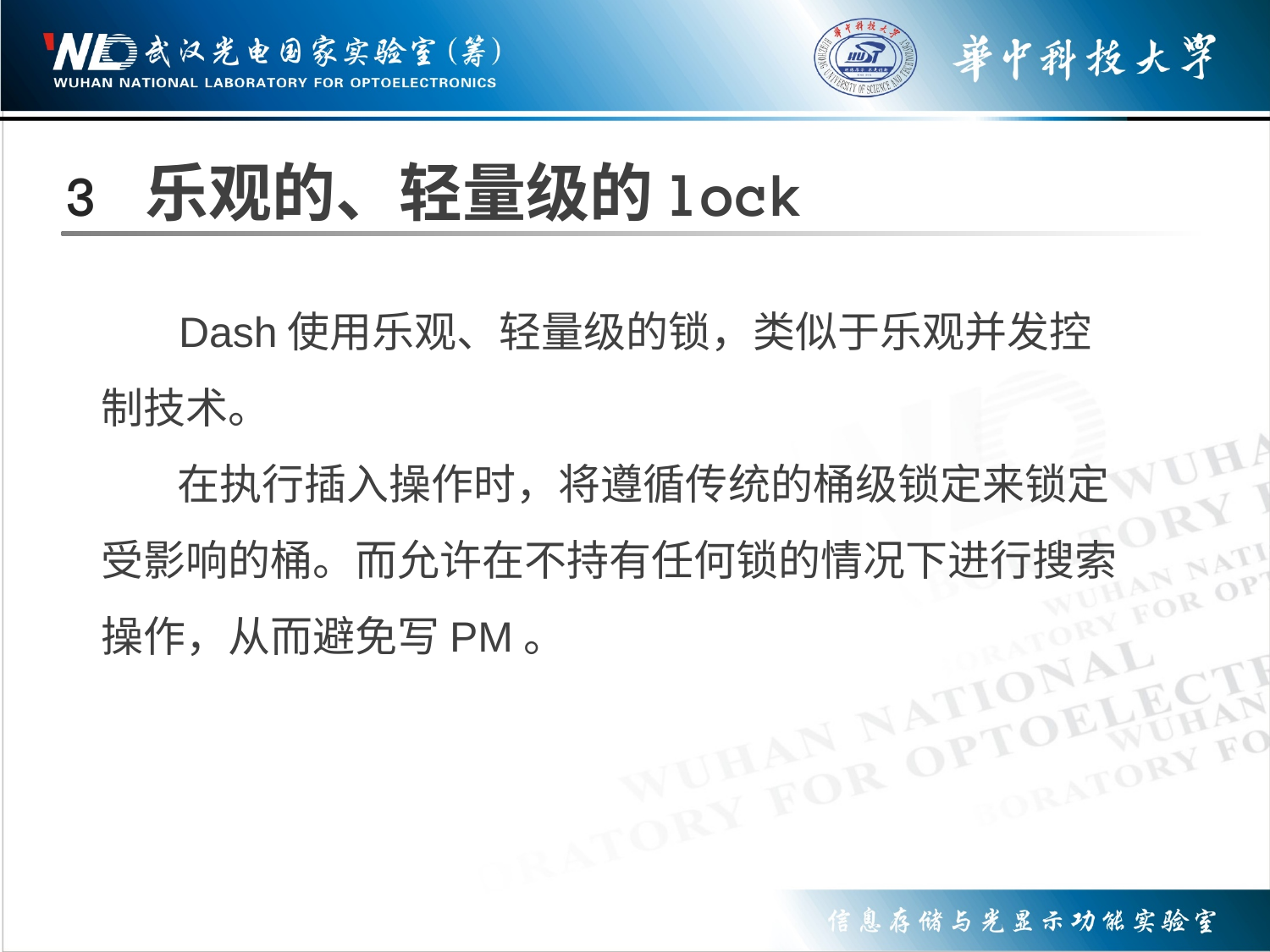

3 乐观的、轻量级的lock
        Dash使用乐观、轻量级的锁，类似于乐观并发控制技术。
       在执行插入操作时，将遵循传统的桶级锁定来锁定受影响的桶。而允许在不持有任何锁的情况下进行搜索操作，从而避免写PM。